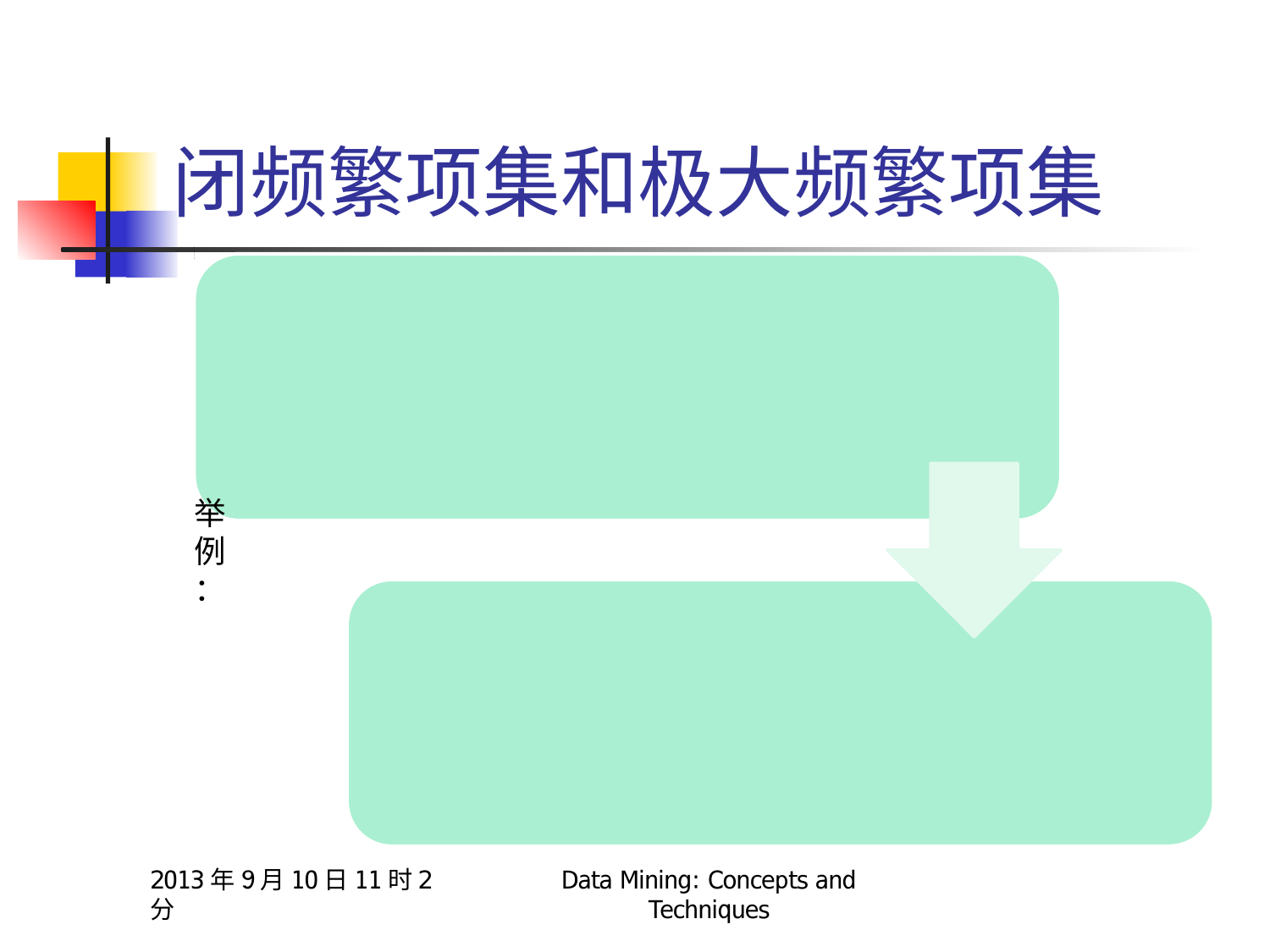

# 闭频繁项集和极大频繁项集
极大频繁项集: 如果X是频繁的，并且不存在超项集Y使得XY并且Y在S中是频繁的。
举例：
2013年9月10日11时2分
Data Mining: Concepts and Techniques